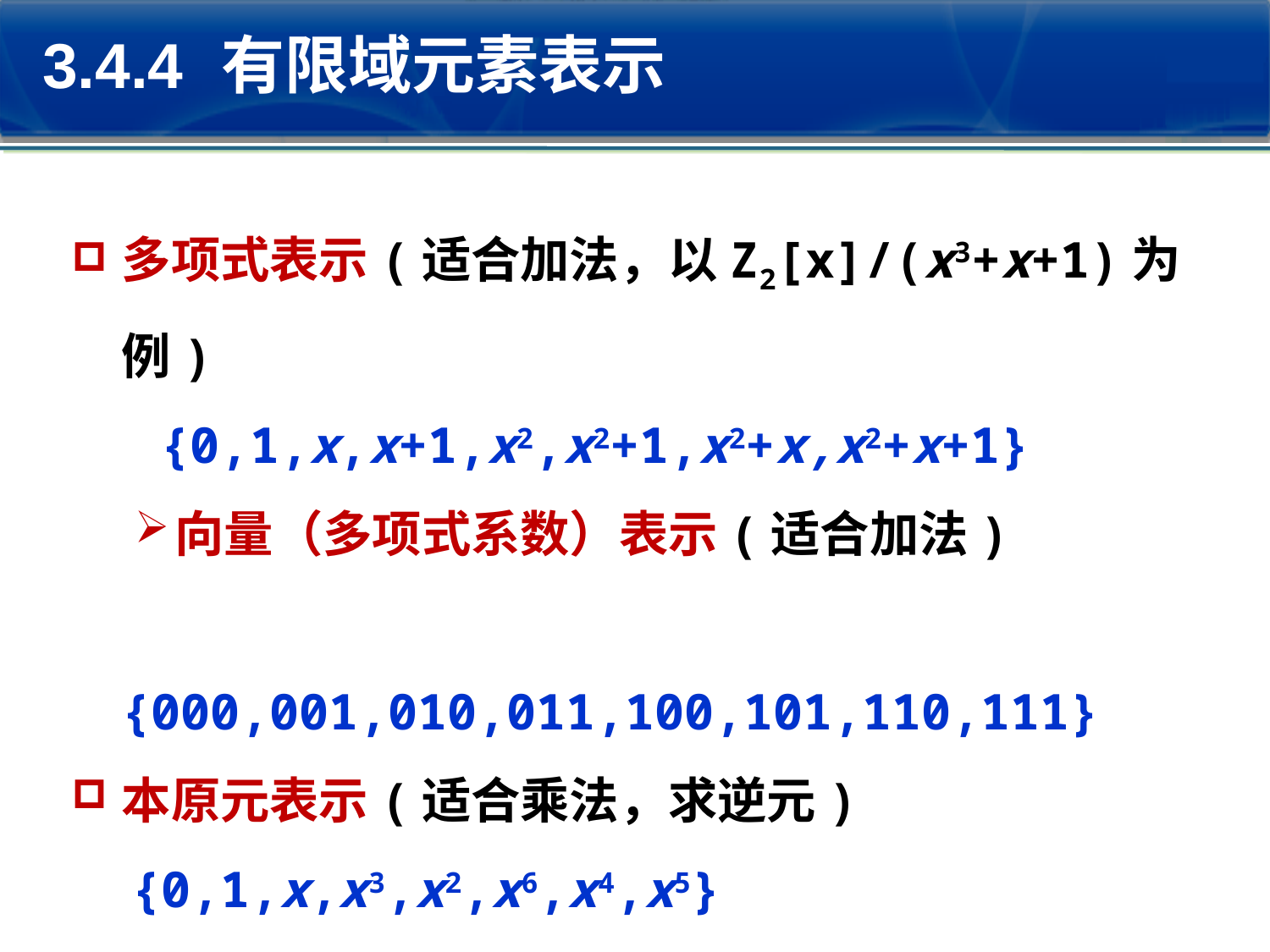

3.4.4 有限域元素表示
多项式表示(适合加法，以Z2[x]/(x3+x+1)为例)
   {0,1,x,x+1,x2,x2+1,x2+x,x2+x+1}
向量（多项式系数）表示(适合加法)
     {000,001,010,011,100,101,110,111}
本原元表示(适合乘法，求逆元)
  {0,1,x,x3,x2,x6,x4,x5}
伴随矩阵表示